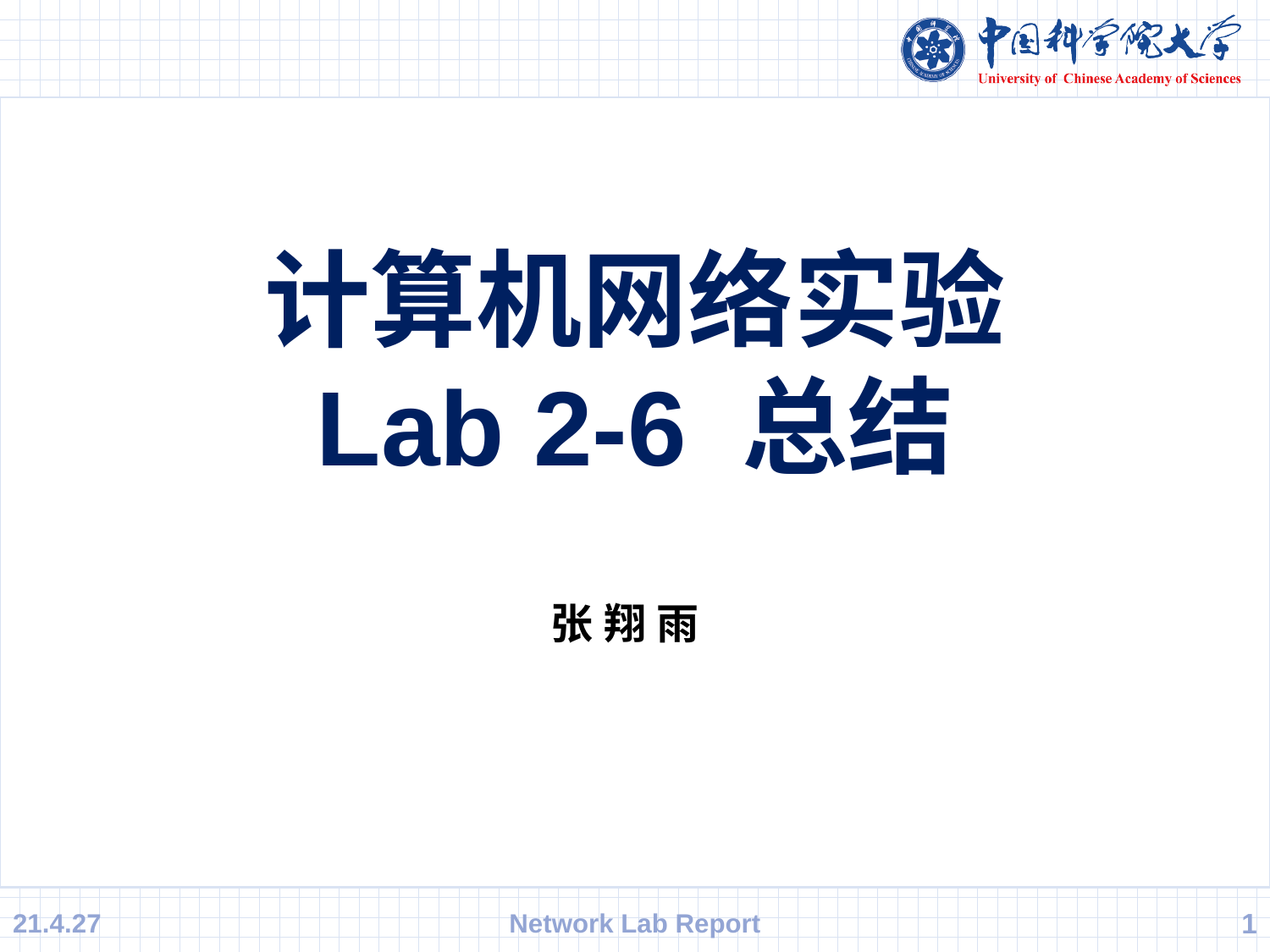

计算机网络实验
Lab 2-6 总结
张翔雨
21.4.27
Network Lab Report
1